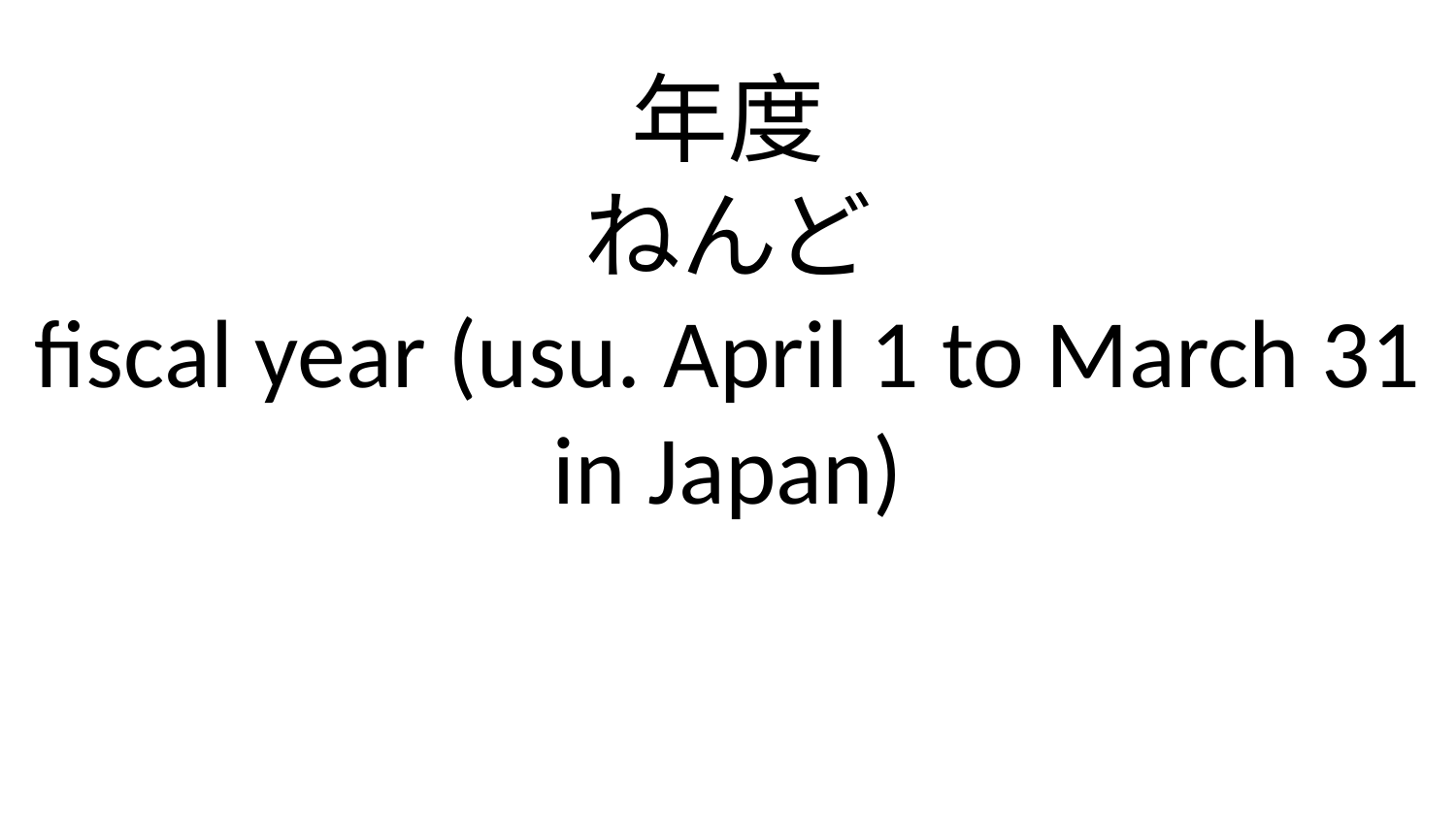

年度
ねんど
fiscal year (usu. April 1 to March 31 in Japan)